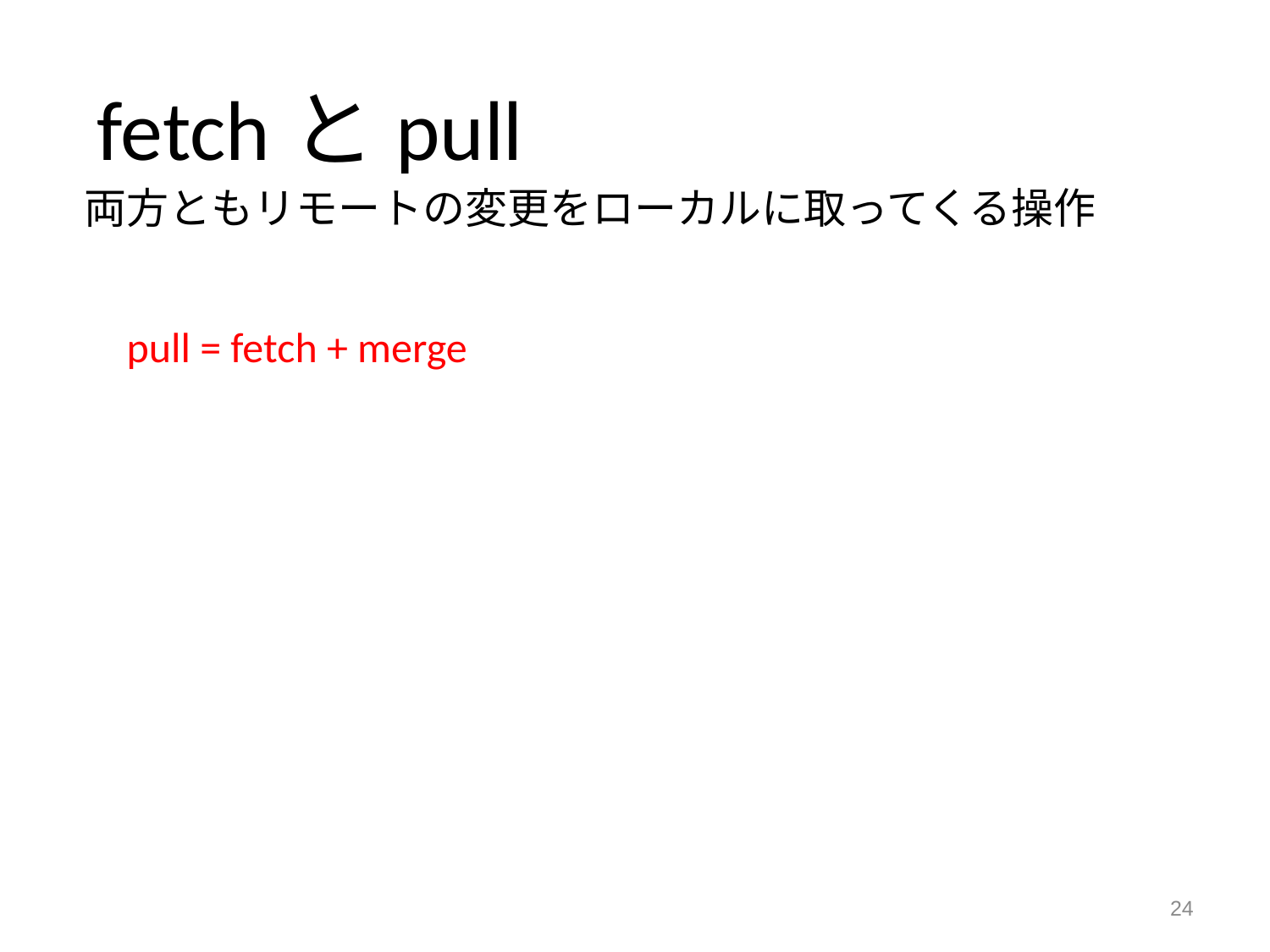

fetchとpull
両方ともリモートの変更をローカルに取ってくる操作
pull = fetch + merge
24